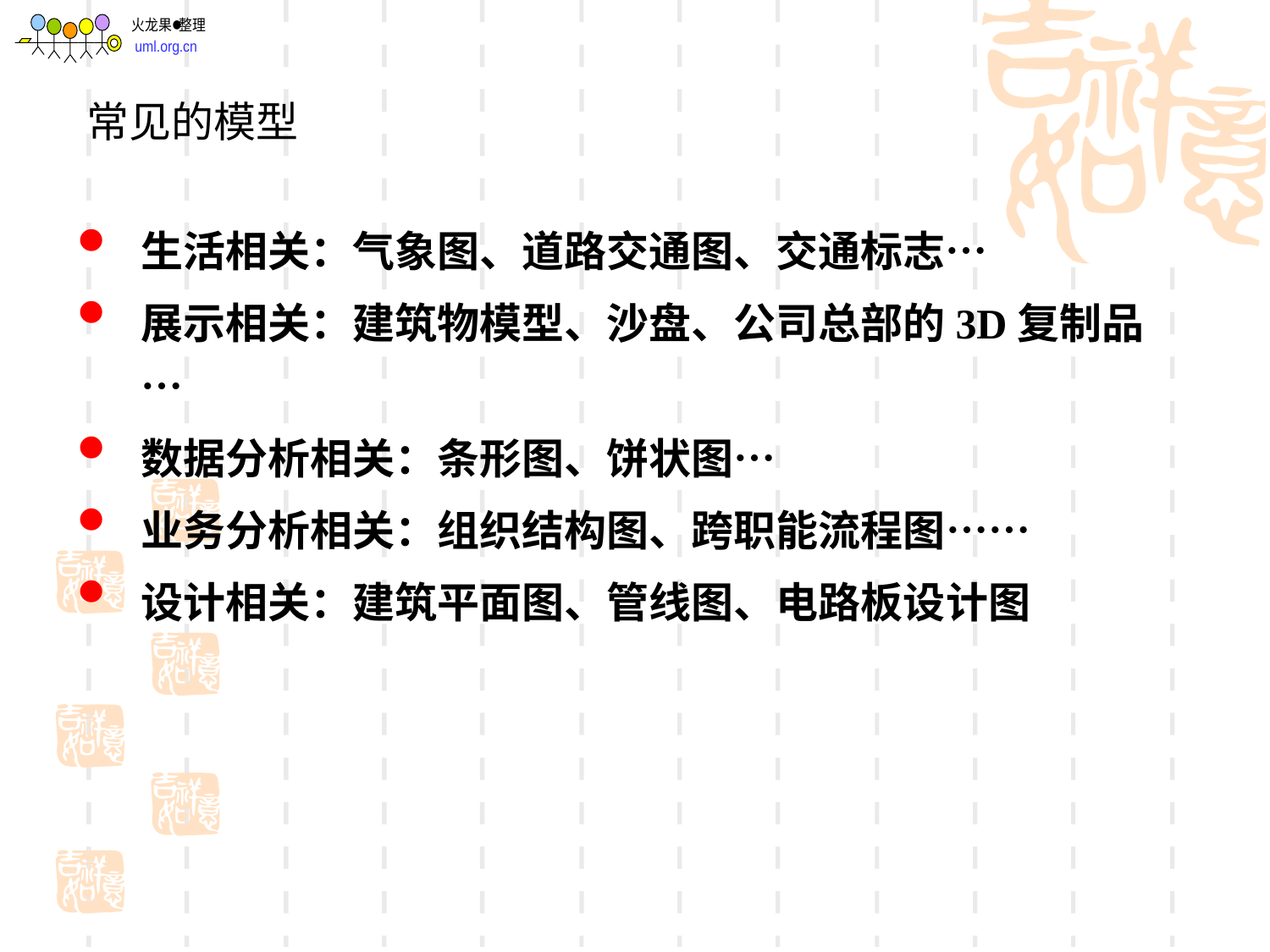

常见的模型
生活相关：气象图、道路交通图、交通标志…
展示相关：建筑物模型、沙盘、公司总部的3D复制品…
数据分析相关：条形图、饼状图…
业务分析相关：组织结构图、跨职能流程图……
设计相关：建筑平面图、管线图、电路板设计图